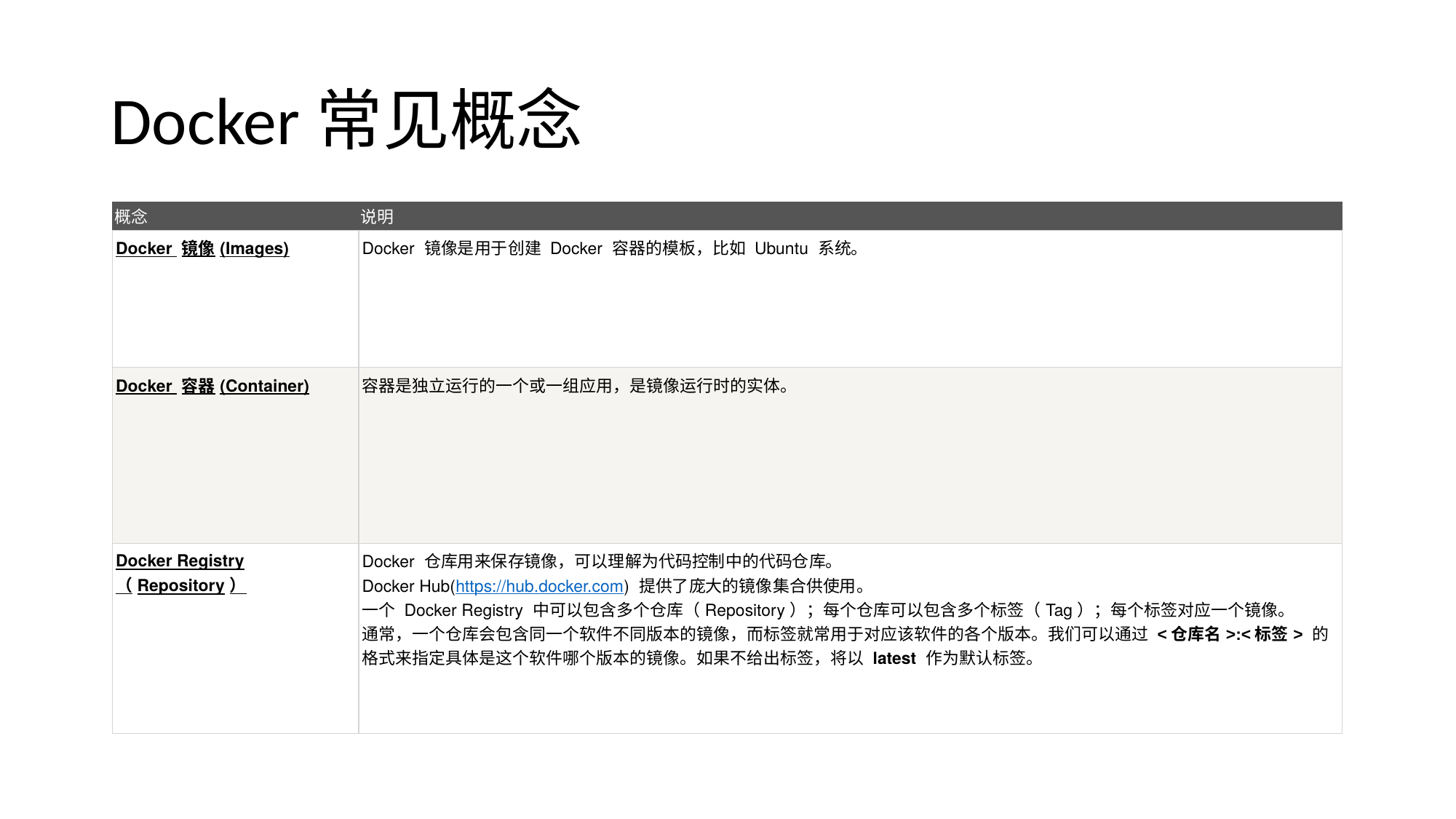

# Docker常见概念
| 概念 | 说明 |
| --- | --- |
| Docker 镜像(Images) | Docker 镜像是用于创建 Docker 容器的模板，比如 Ubuntu 系统。 |
| Docker 容器(Container) | 容器是独立运行的一个或一组应用，是镜像运行时的实体。 |
| Docker Registry （Repository） | Docker 仓库用来保存镜像，可以理解为代码控制中的代码仓库。 Docker Hub(https://hub.docker.com) 提供了庞大的镜像集合供使用。 一个 Docker Registry 中可以包含多个仓库（Repository）；每个仓库可以包含多个标签（Tag）；每个标签对应一个镜像。 通常，一个仓库会包含同一个软件不同版本的镜像，而标签就常用于对应该软件的各个版本。我们可以通过 <仓库名>:<标签> 的格式来指定具体是这个软件哪个版本的镜像。如果不给出标签，将以 latest 作为默认标签。 |